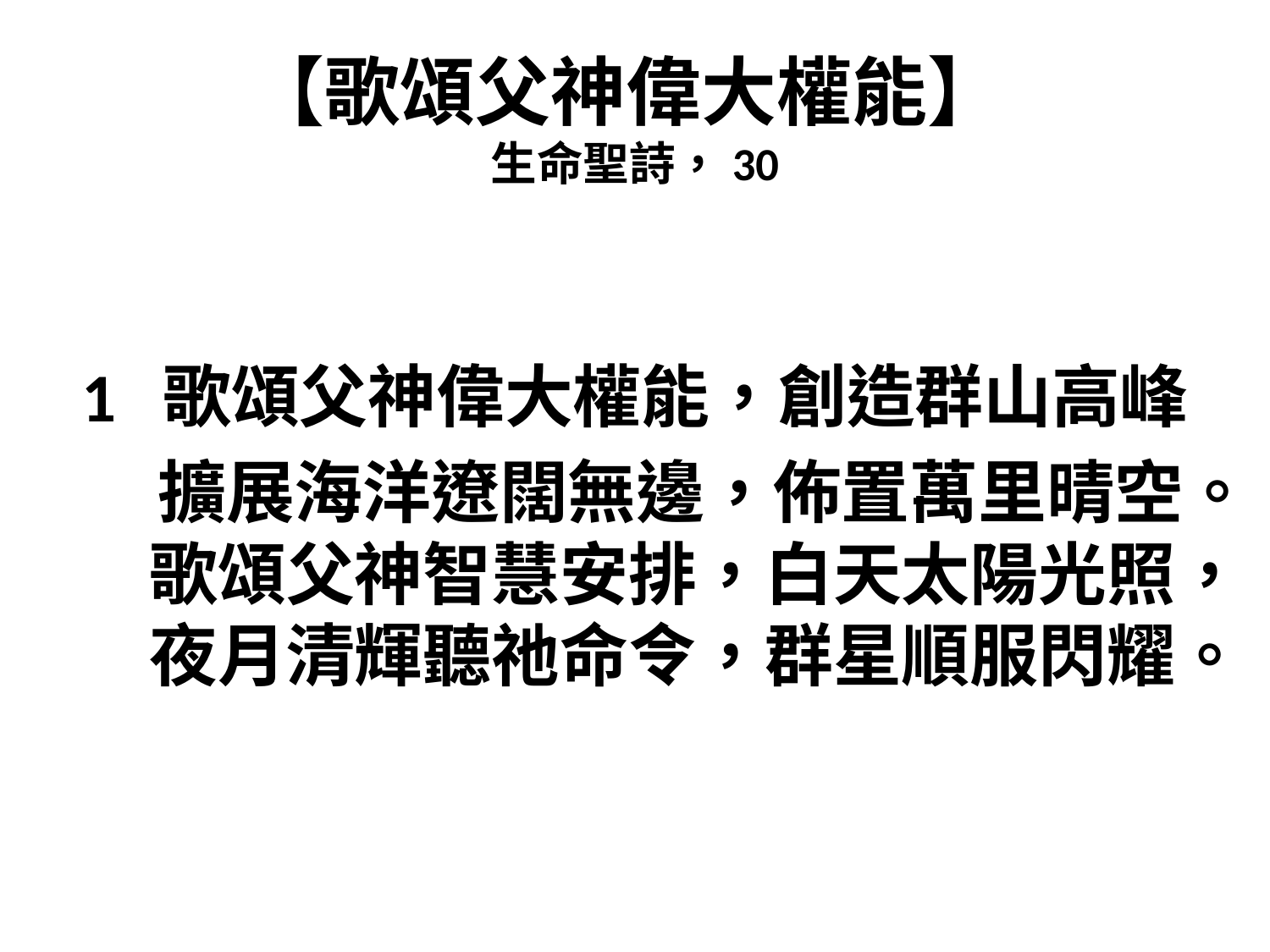

# 【歌頌父神偉大權能】 生命聖詩，30
1  歌頌父神偉大權能，創造群山高峰
        擴展海洋遼闊無邊，佈置萬里晴空。
     歌頌父神智慧安排，白天太陽光照，
     夜月清輝聽祂命令，群星順服閃耀。